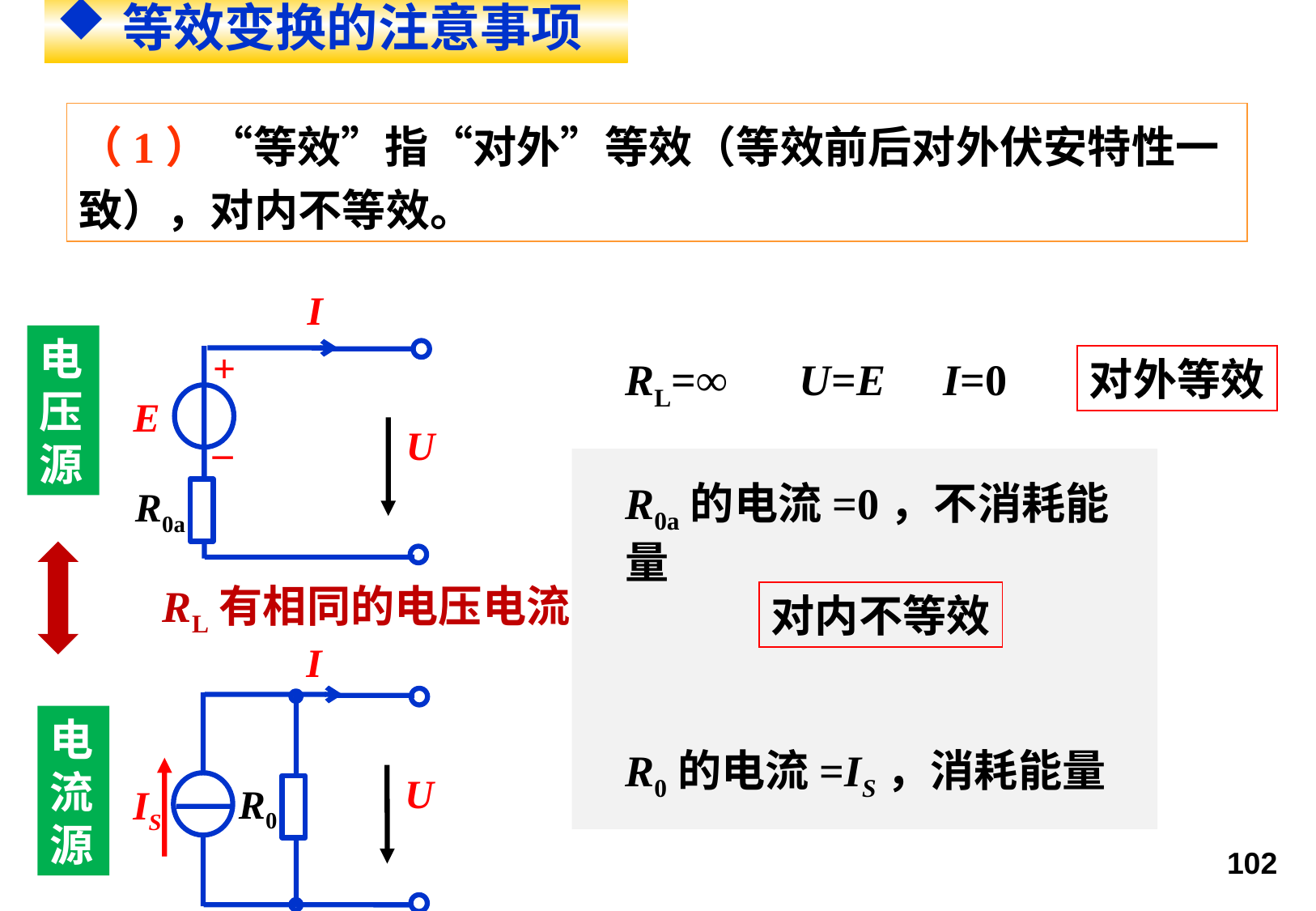

等效变换的注意事项
（1）“等效”指“对外”等效（等效前后对外伏安特性一致），对内不等效。
I
+

E
_
U

R0a

电压源
RL=∞
U=E
I=0
对外等效

R0a的电流=0，不消耗能量

RL有相同的电压电流
对内不等效
I

U

IS

R0

电流源
R0的电流=IS，消耗能量